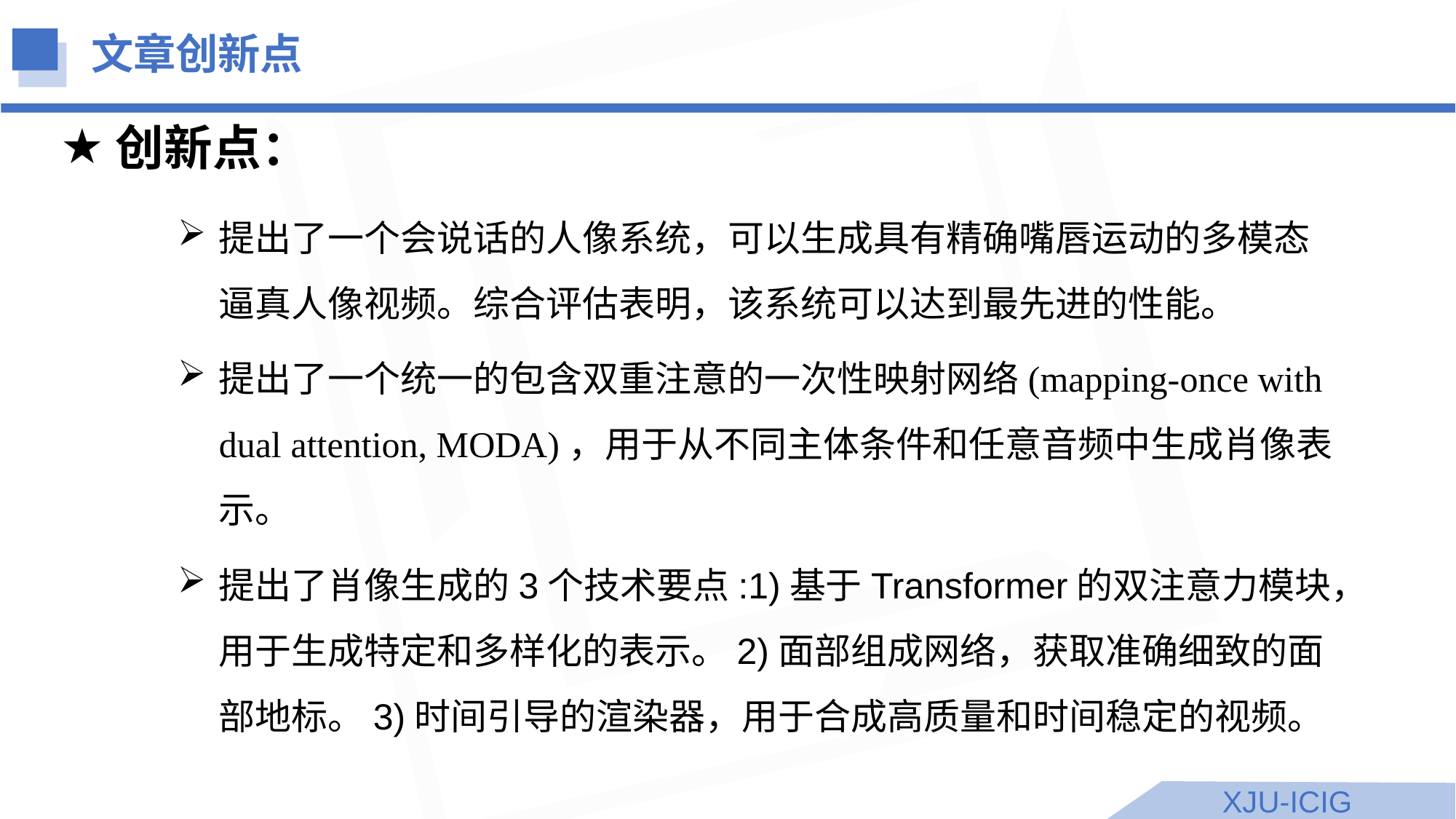

文章创新点

创新点：
提出了一个会说话的人像系统，可以生成具有精确嘴唇运动的多模态逼真人像视频。综合评估表明，该系统可以达到最先进的性能。
提出了一个统一的包含双重注意的一次性映射网络(mapping-once with dual attention, MODA)，用于从不同主体条件和任意音频中生成肖像表示。
提出了肖像生成的3个技术要点:1)基于Transformer的双注意力模块，用于生成特定和多样化的表示。2)面部组成网络，获取准确细致的面部地标。3)时间引导的渲染器，用于合成高质量和时间稳定的视频。
XJU-ICIG